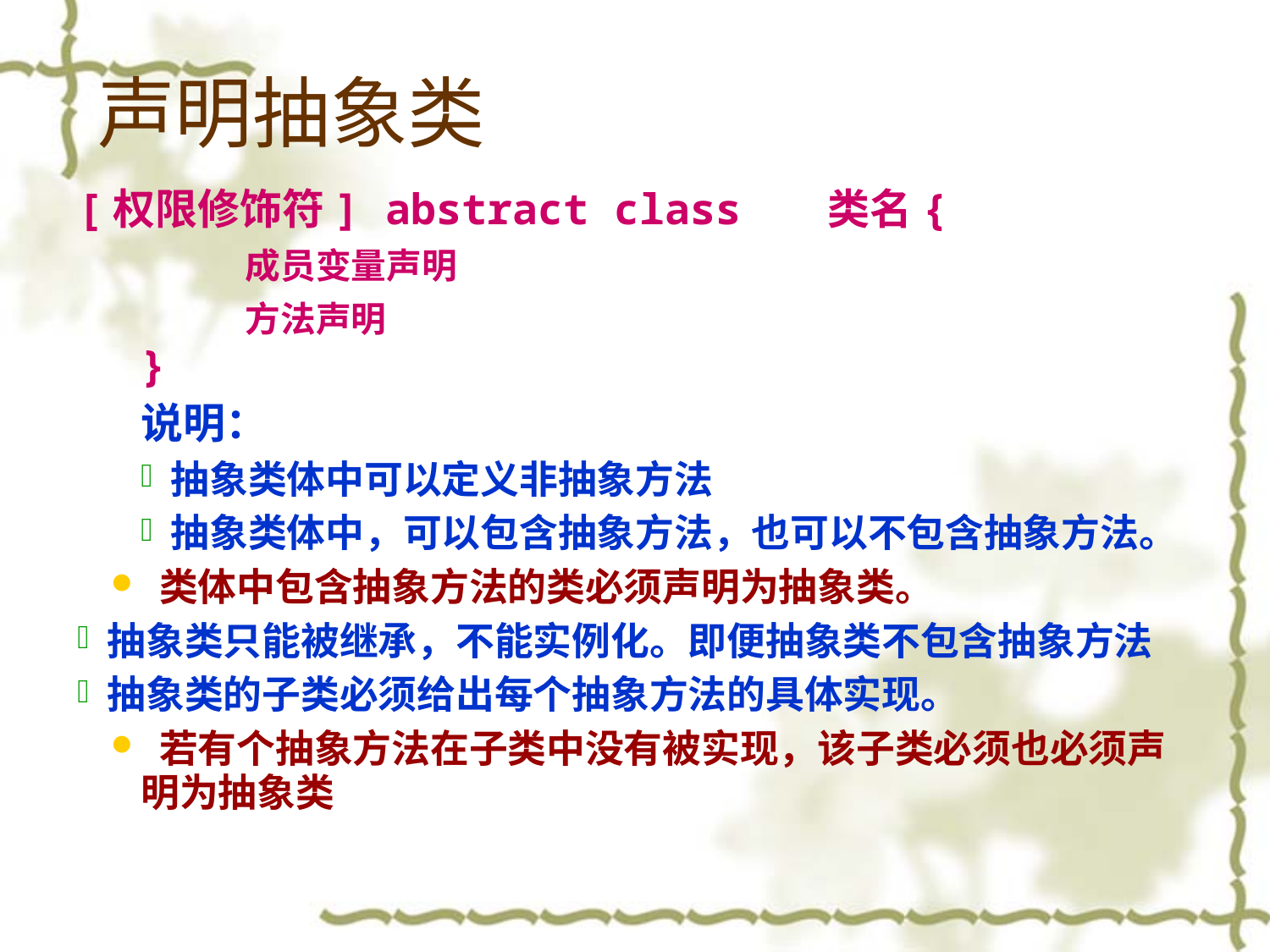

# 声明抽象类
[权限修饰符] abstract class   类名{
    成员变量声明
    方法声明
}
说明：
抽象类体中可以定义非抽象方法
抽象类体中，可以包含抽象方法，也可以不包含抽象方法。
 类体中包含抽象方法的类必须声明为抽象类。
抽象类只能被继承，不能实例化。即便抽象类不包含抽象方法
抽象类的子类必须给出每个抽象方法的具体实现。
 若有个抽象方法在子类中没有被实现，该子类必须也必须声明为抽象类